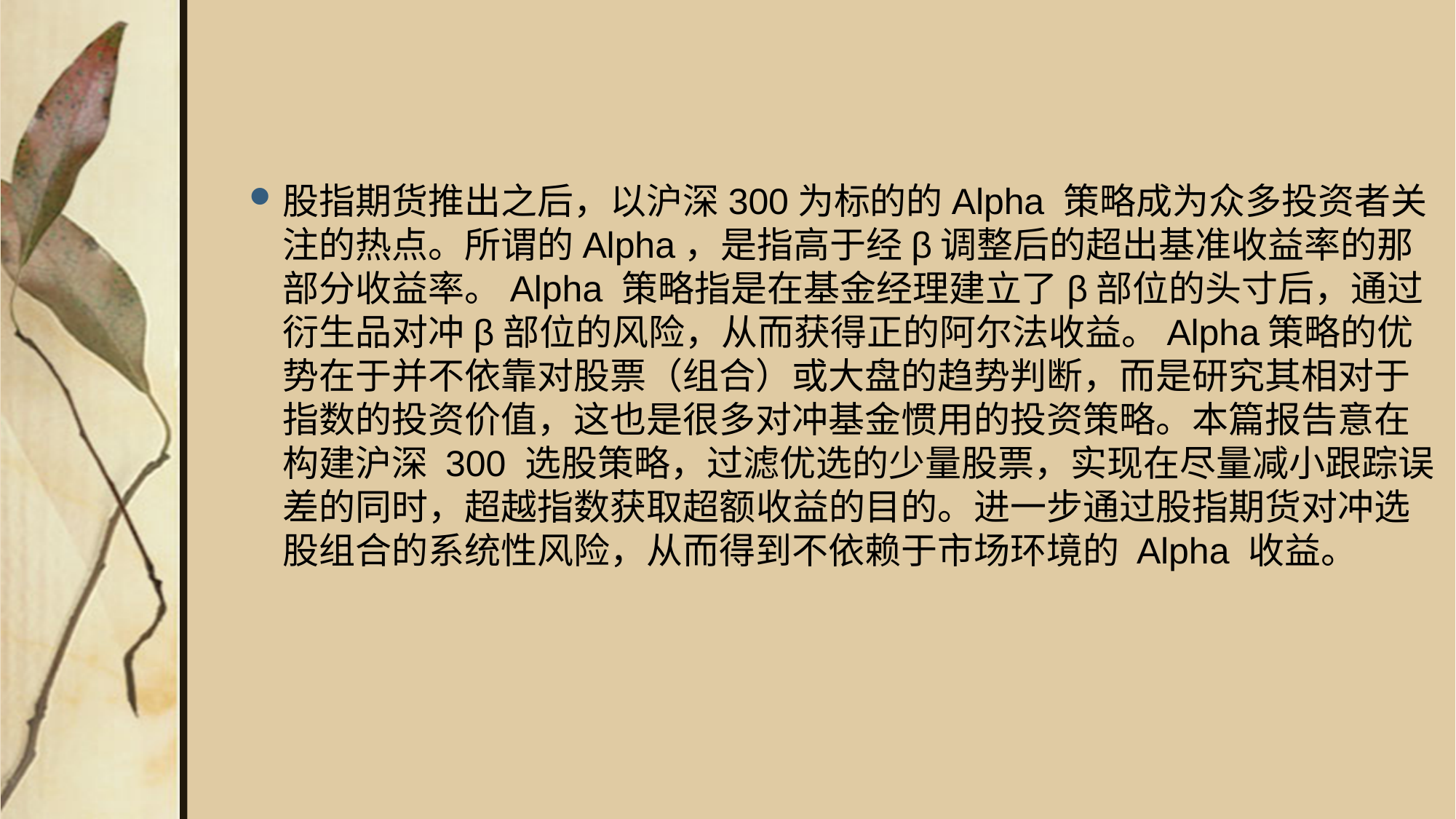

股指期货推出之后，以沪深300为标的的Alpha 策略成为众多投资者关注的热点。所谓的Alpha，是指高于经β调整后的超出基准收益率的那部分收益率。Alpha 策略指是在基金经理建立了β部位的头寸后，通过衍生品对冲β部位的风险，从而获得正的阿尔法收益。Alpha策略的优势在于并不依靠对股票（组合）或大盘的趋势判断，而是研究其相对于指数的投资价值，这也是很多对冲基金惯用的投资策略。本篇报告意在构建沪深 300 选股策略，过滤优选的少量股票，实现在尽量减小跟踪误差的同时，超越指数获取超额收益的目的。进一步通过股指期货对冲选股组合的系统性风险，从而得到不依赖于市场环境的 Alpha 收益。